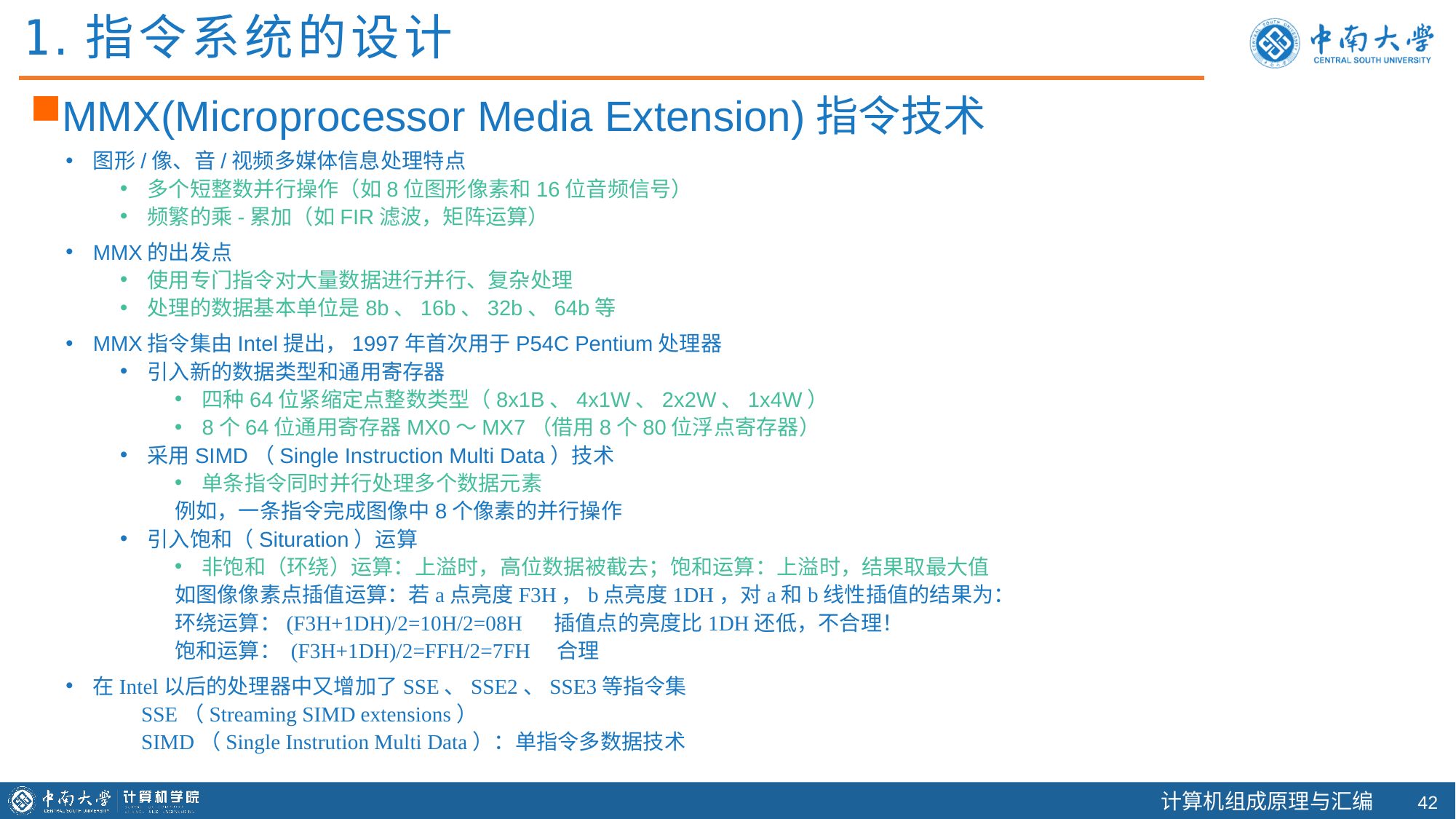

1.指令系统的设计
MMX(Microprocessor Media Extension)指令技术
图形/像、音/视频多媒体信息处理特点
多个短整数并行操作（如8位图形像素和16位音频信号）
频繁的乘-累加（如FIR滤波，矩阵运算）
MMX的出发点
使用专门指令对大量数据进行并行、复杂处理
处理的数据基本单位是8b、16b、32b、64b等
MMX指令集由Intel提出，1997年首次用于P54C Pentium处理器
引入新的数据类型和通用寄存器
四种64位紧缩定点整数类型（8x1B、4x1W、2x2W、1x4W）
8个64位通用寄存器MX0～MX7（借用8个80位浮点寄存器）
采用SIMD（Single Instruction Multi Data）技术
单条指令同时并行处理多个数据元素
例如，一条指令完成图像中8个像素的并行操作
引入饱和（Situration）运算
非饱和（环绕）运算：上溢时，高位数据被截去；饱和运算：上溢时，结果取最大值
如图像像素点插值运算：若a点亮度F3H，b点亮度1DH，对a和b线性插值的结果为：
环绕运算：(F3H+1DH)/2=10H/2=08H     插值点的亮度比1DH还低，不合理！
饱和运算： (F3H+1DH)/2=FFH/2=7FH    合理
在Intel以后的处理器中又增加了SSE、SSE2、SSE3等指令集
    SSE（Streaming SIMD extensions）
    SIMD（Single Instrution Multi Data）：单指令多数据技术
42